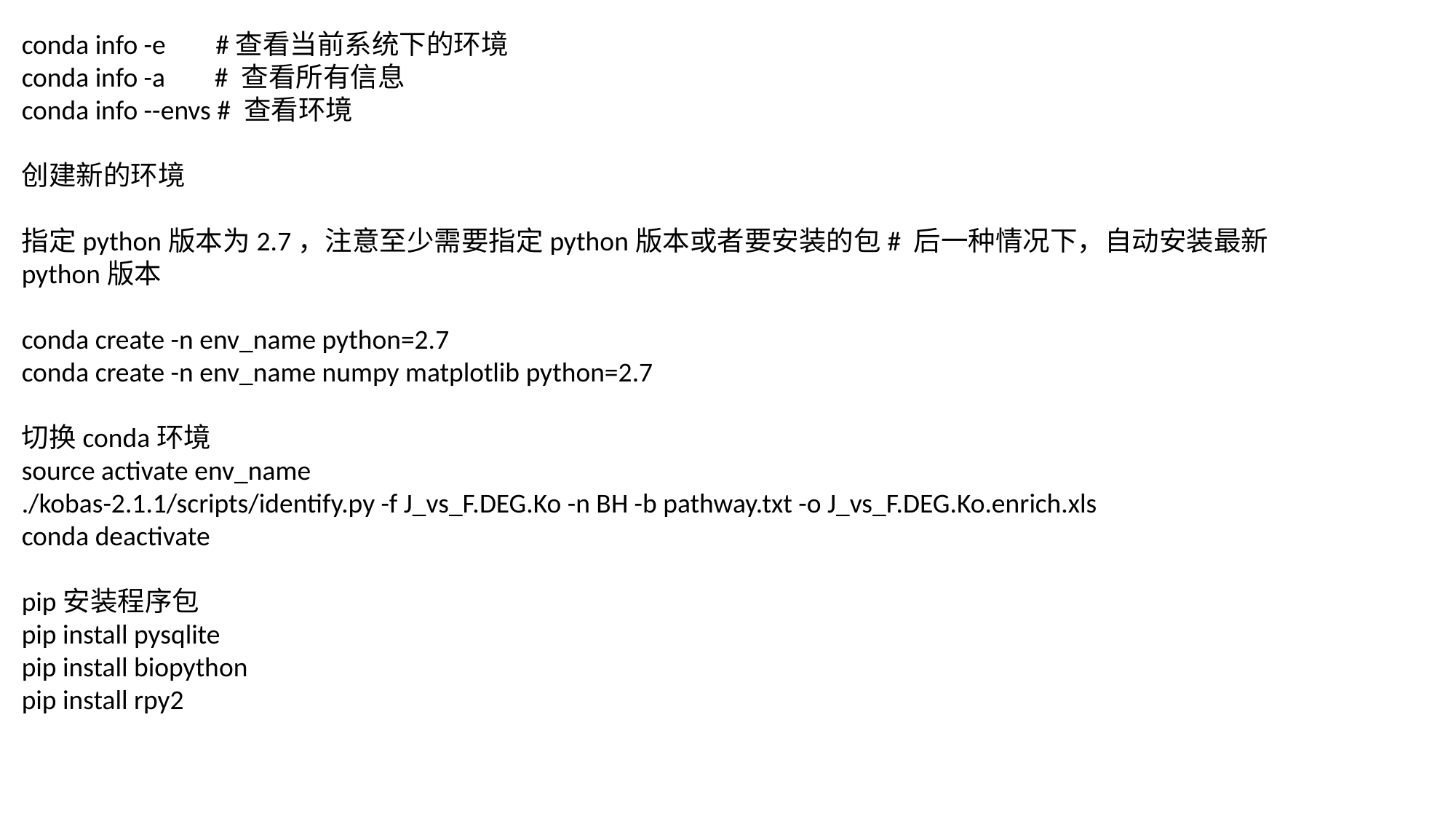

conda info -e        #查看当前系统下的环境
conda info -a        # 查看所有信息
conda info --envs # 查看环境

创建新的环境

指定python版本为2.7，注意至少需要指定python版本或者要安装的包# 后一种情况下，自动安装最新python版本

conda create -n env_name python=2.7
conda create -n env_name numpy matplotlib python=2.7

切换conda环境
source activate env_name
./kobas-2.1.1/scripts/identify.py -f J_vs_F.DEG.Ko -n BH -b pathway.txt -o J_vs_F.DEG.Ko.enrich.xls
conda deactivate

pip安装程序包
pip install pysqlite
pip install biopython
pip install rpy2